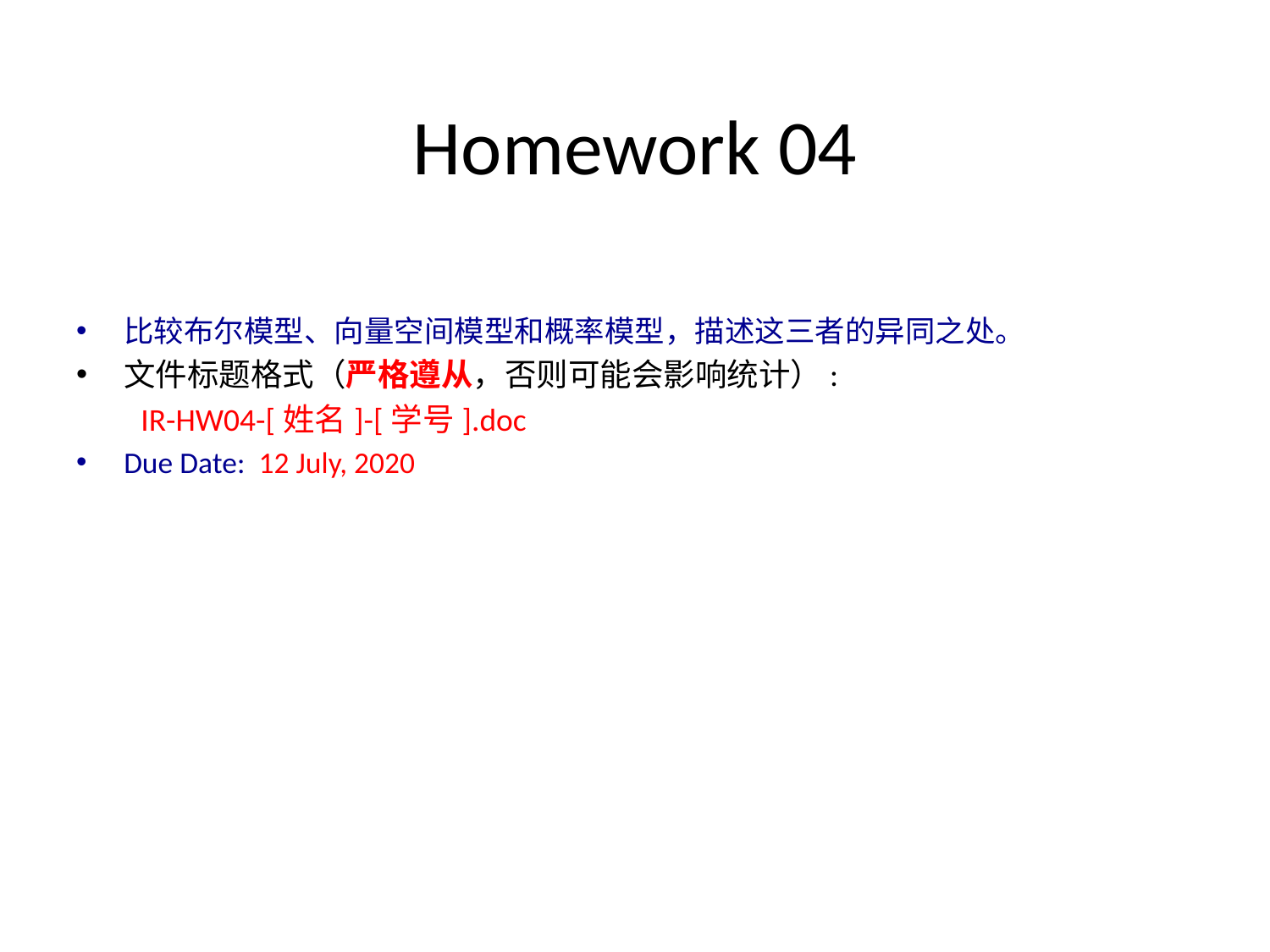

Homework 04

比较布尔模型、向量空间模型和概率模型，描述这三者的异同之处。
文件标题格式（严格遵从，否则可能会影响统计）:
         IR-HW04-[姓名]-[学号].doc
Due Date:  12 July, 2020